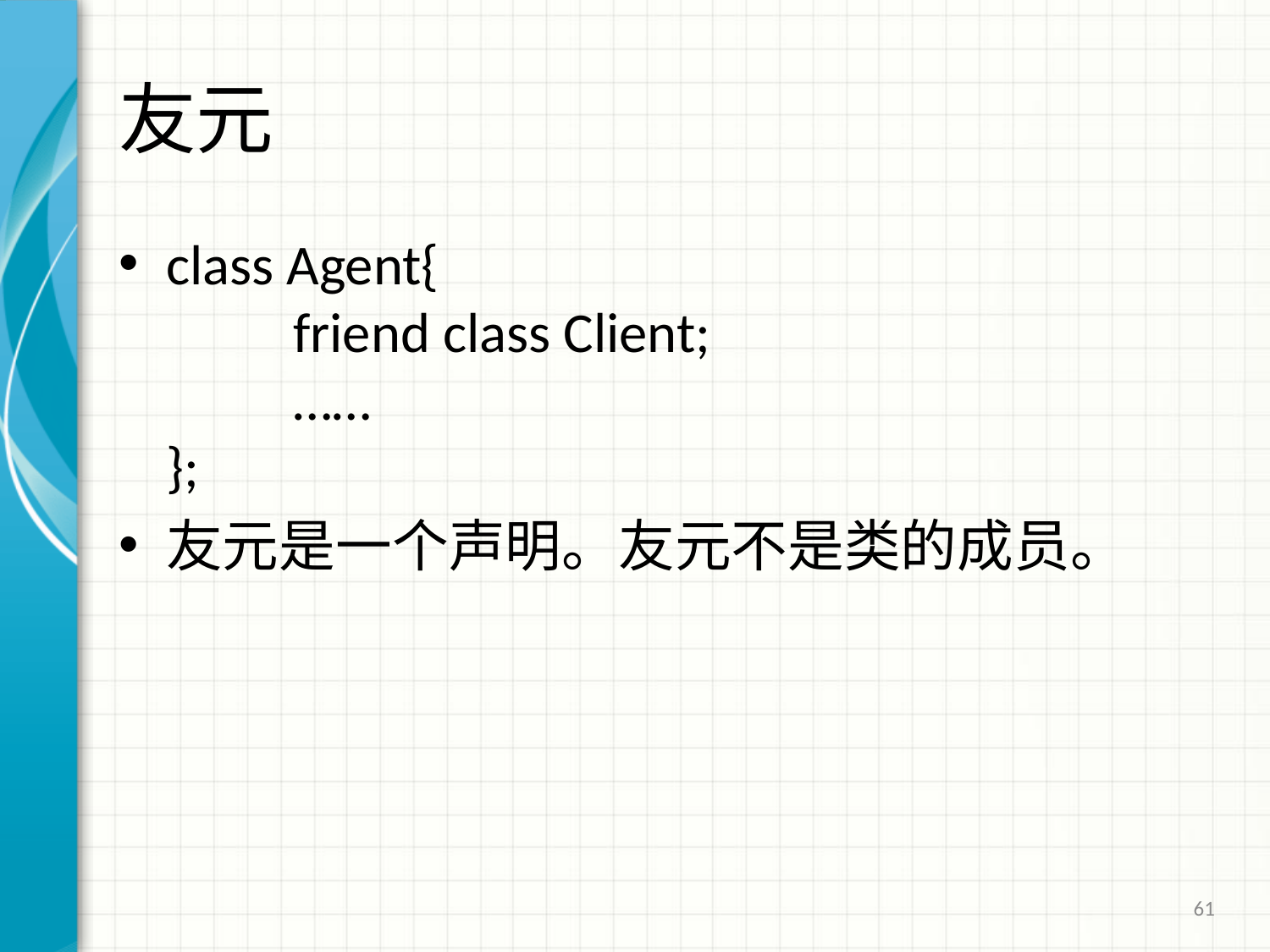

# 友元
class Agent{
	friend class Client;
	……
};
友元是一个声明。友元不是类的成员。
61